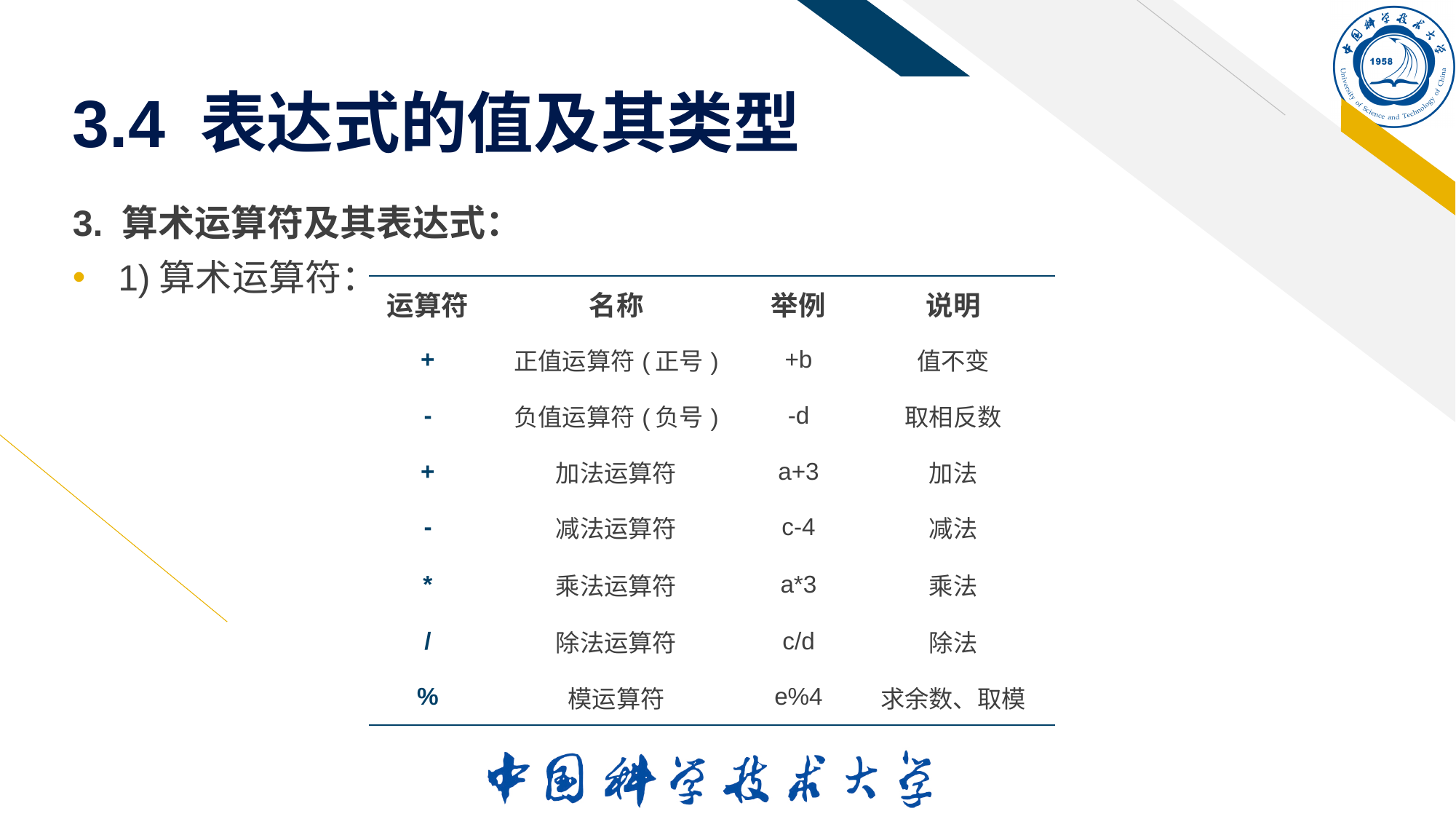

# 3.4 表达式的值及其类型
3. 算术运算符及其表达式：
1)算术运算符：
| 运算符 | 名称 | 举例 | 说明 |
| --- | --- | --- | --- |
| + | 正值运算符(正号) | +b | 值不变 |
| - | 负值运算符(负号) | -d | 取相反数 |
| + | 加法运算符 | a+3 | 加法 |
| - | 减法运算符 | c-4 | 减法 |
| \* | 乘法运算符 | a\*3 | 乘法 |
| / | 除法运算符 | c/d | 除法 |
| % | 模运算符 | e%4 | 求余数、取模 |